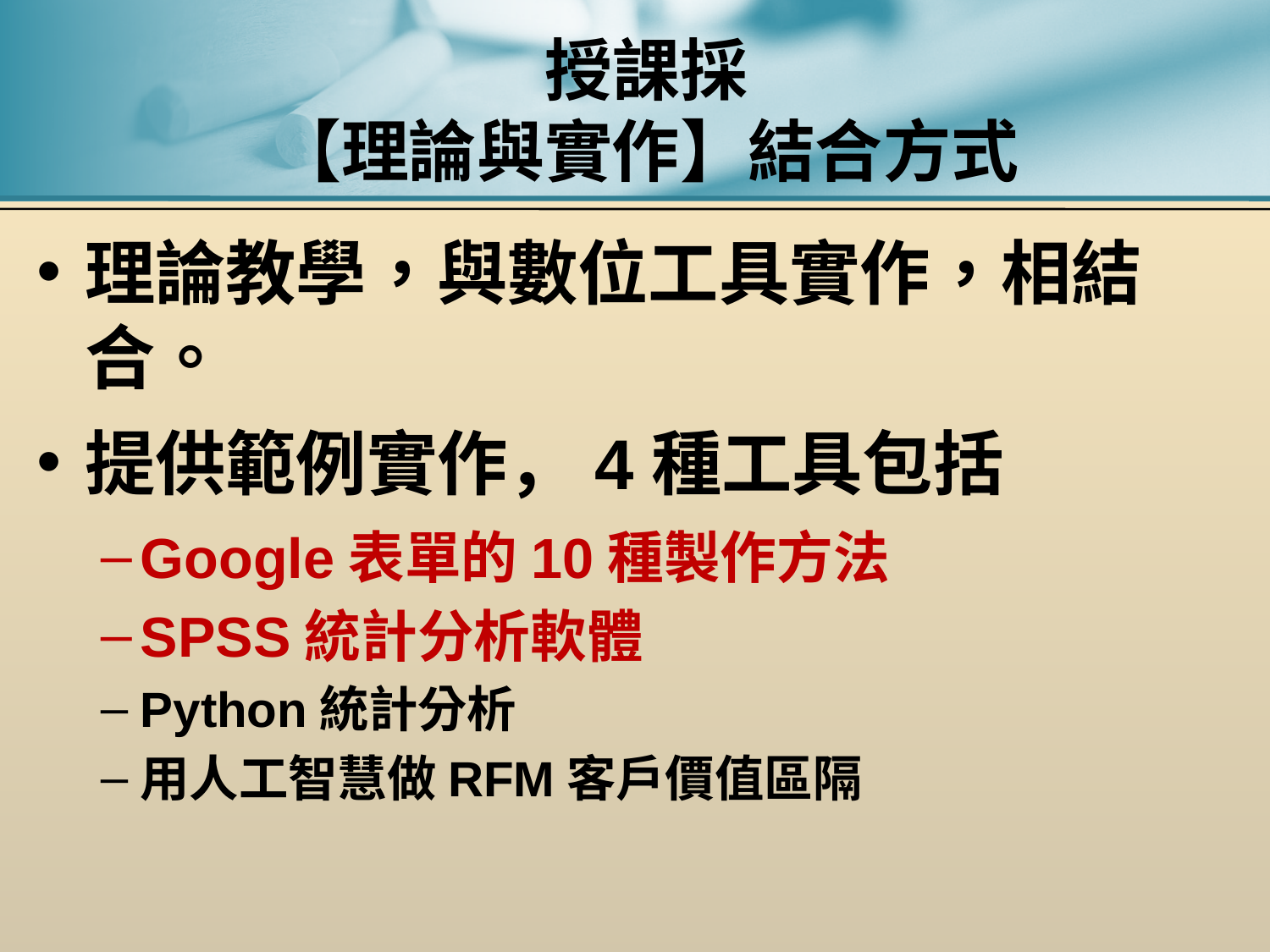

# 授課採 【理論與實作】結合方式
理論教學，與數位工具實作，相結合。
提供範例實作，4種工具包括
Google表單的10種製作方法
SPSS統計分析軟體
Python統計分析
用人工智慧做RFM客戶價值區隔